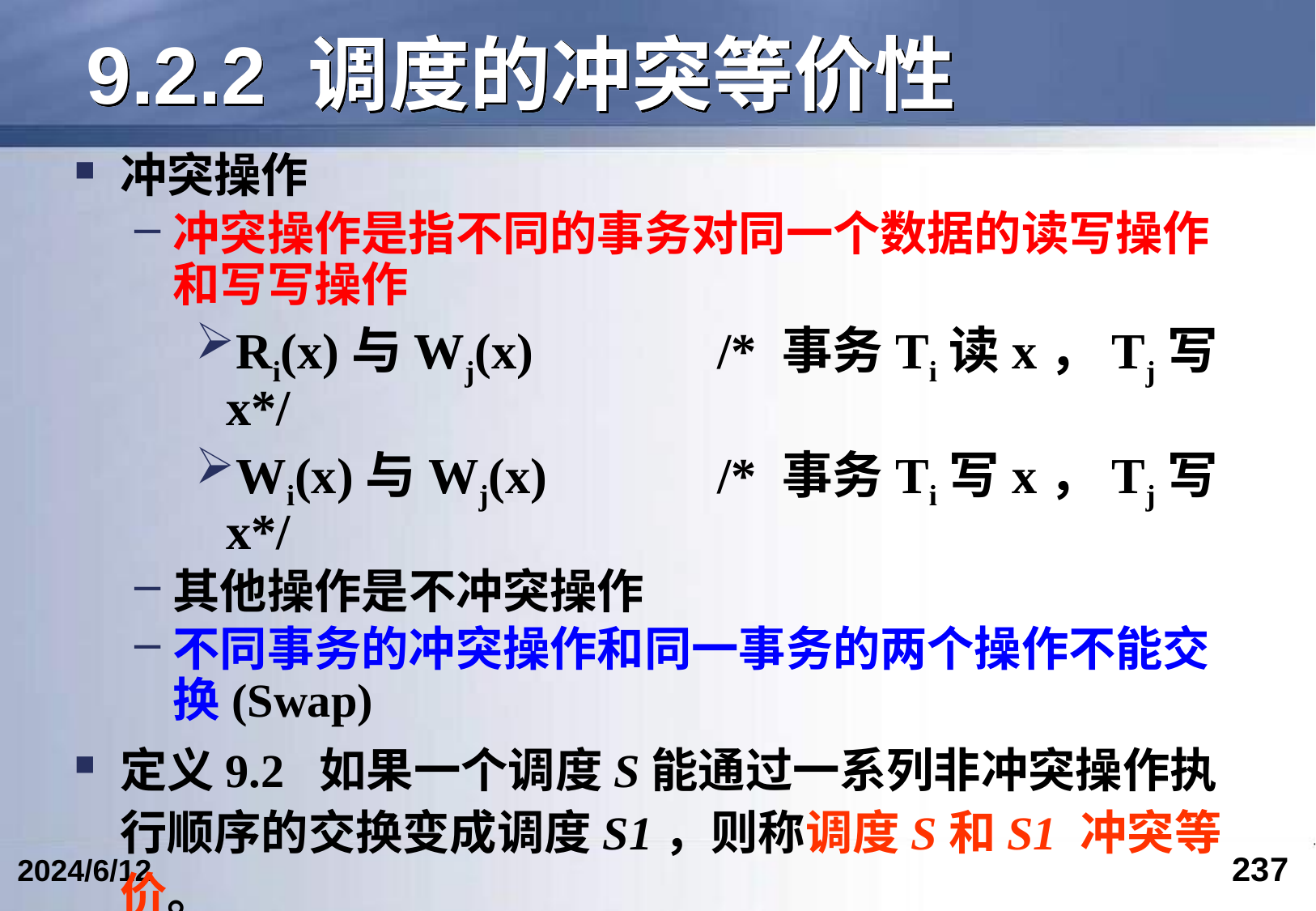

# 9.2.2 调度的冲突等价性
冲突操作
冲突操作是指不同的事务对同一个数据的读写操作和写写操作
Ri(x)与Wj(x)	          /* 事务Ti读x，Tj写x*/
Wi(x)与Wj(x)	          /* 事务Ti写x，Tj写x*/
其他操作是不冲突操作
不同事务的冲突操作和同一事务的两个操作不能交换(Swap)
定义9.2  如果一个调度S能通过一系列非冲突操作执行顺序的交换变成调度S1，则称调度S和S1 冲突等价。
237
2024/6/12